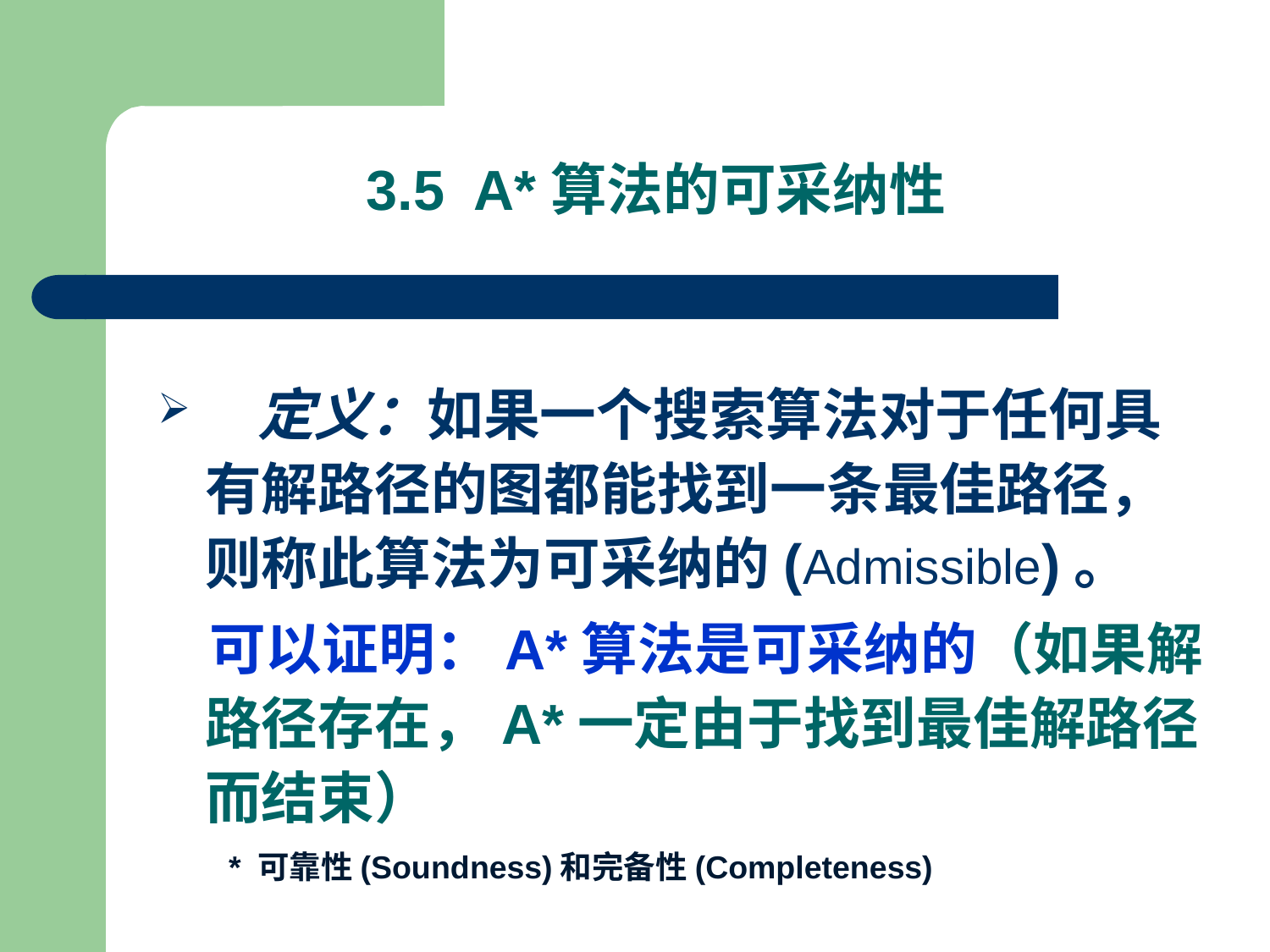

# 3.5  A*算法的可采纳性
   定义：如果一个搜索算法对于任何具有解路径的图都能找到一条最佳路径，则称此算法为可采纳的(Admissible)。
   可以证明：A*算法是可采纳的（如果解路径存在，A*一定由于找到最佳解路径而结束）
* 可靠性(Soundness)和完备性(Completeness)
40